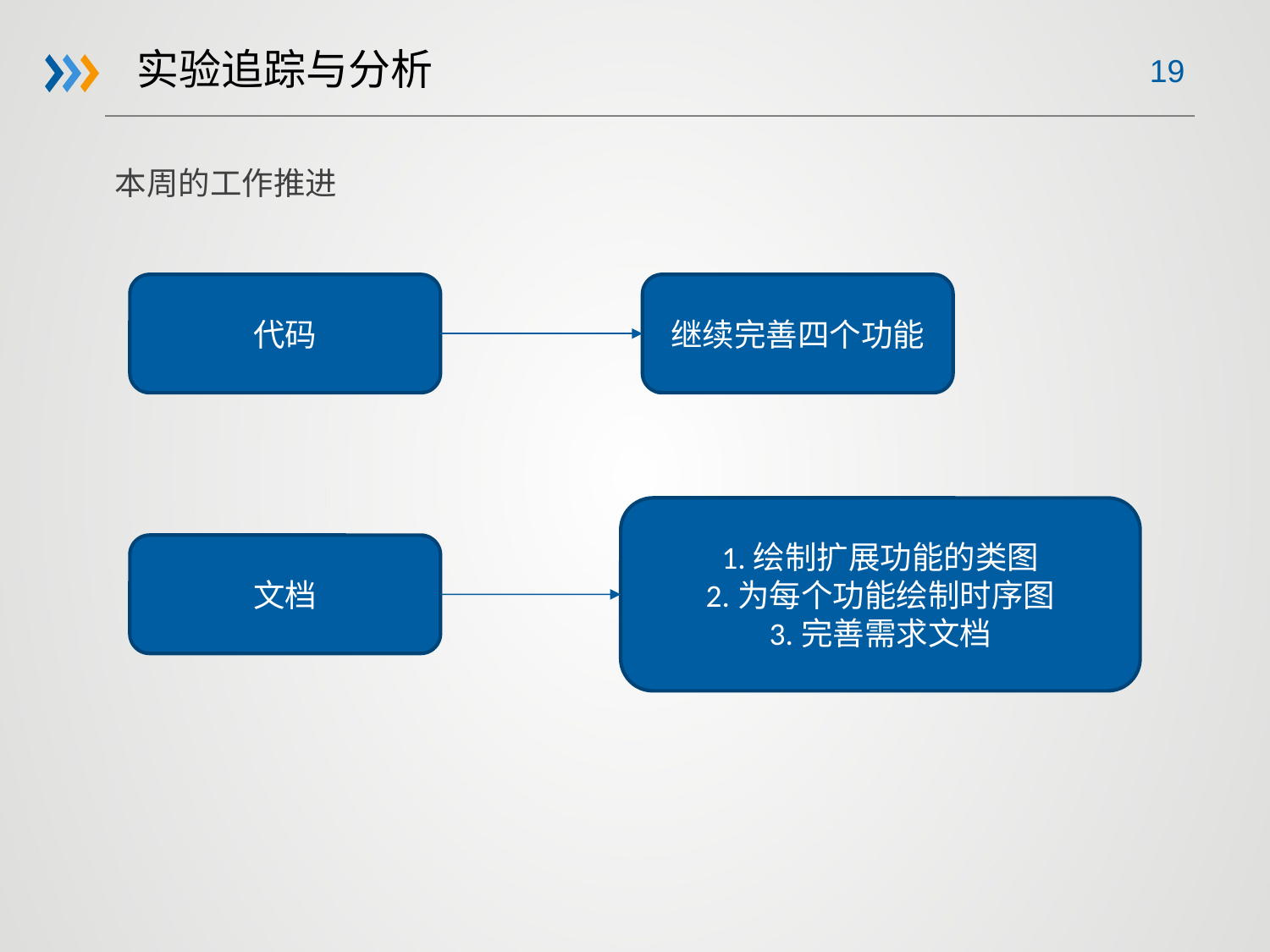

实验追踪与分析
本周的工作推进
代码
继续完善四个功能
1.绘制扩展功能的类图
2.为每个功能绘制时序图
3.完善需求文档
文档